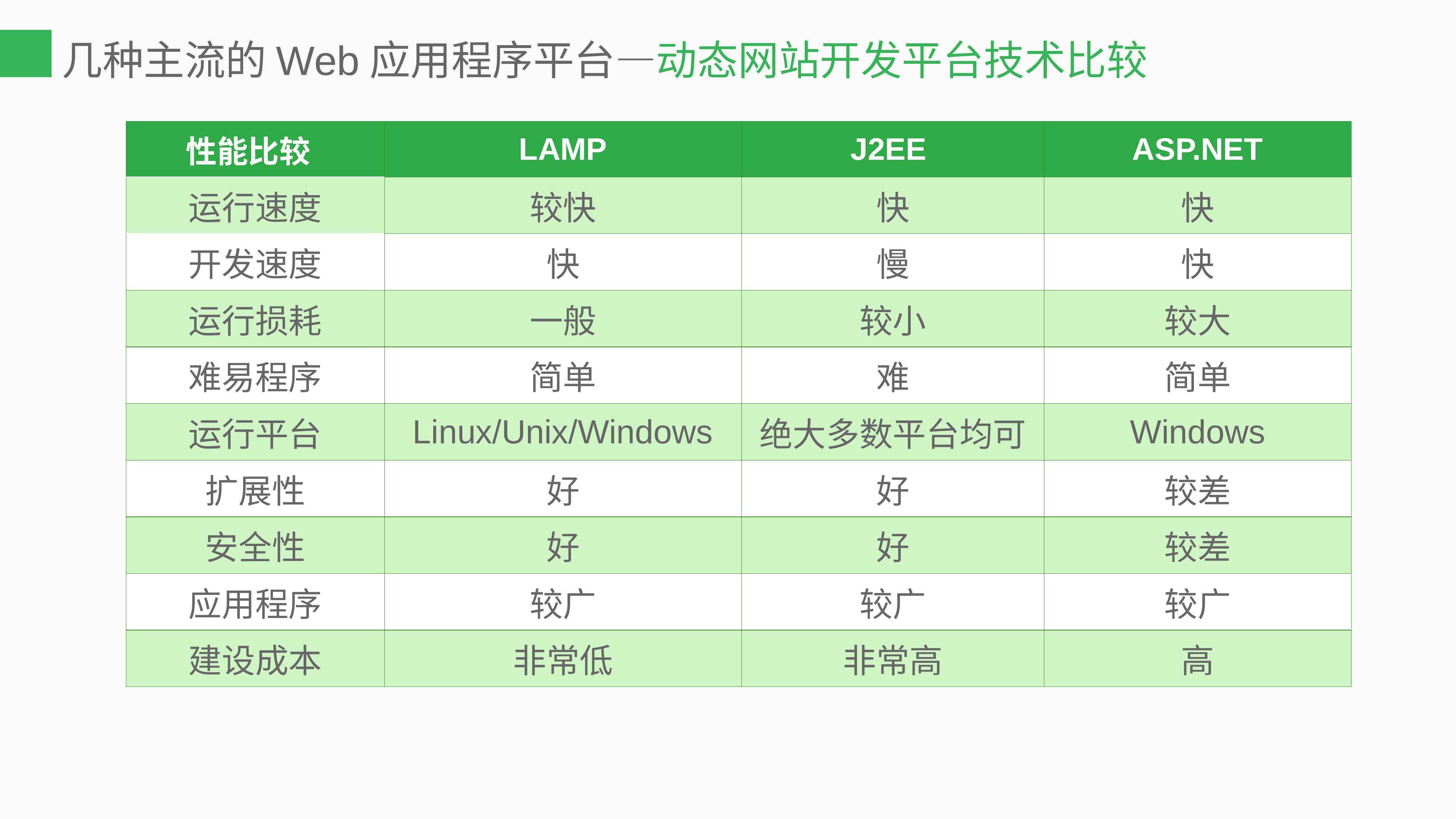

# 几种主流的Web应用程序平台—动态网站开发平台技术比较
| 性能比较 | LAMP | J2EE | ASP.NET |
| --- | --- | --- | --- |
| 运行速度 | 较快 | 快 | 快 |
| 开发速度 | 快 | 慢 | 快 |
| 运行损耗 | 一般 | 较小 | 较大 |
| 难易程序 | 简单 | 难 | 简单 |
| 运行平台 | Linux/Unix/Windows | 绝大多数平台均可 | Windows |
| 扩展性 | 好 | 好 | 较差 |
| 安全性 | 好 | 好 | 较差 |
| 应用程序 | 较广 | 较广 | 较广 |
| 建设成本 | 非常低 | 非常高 | 高 |